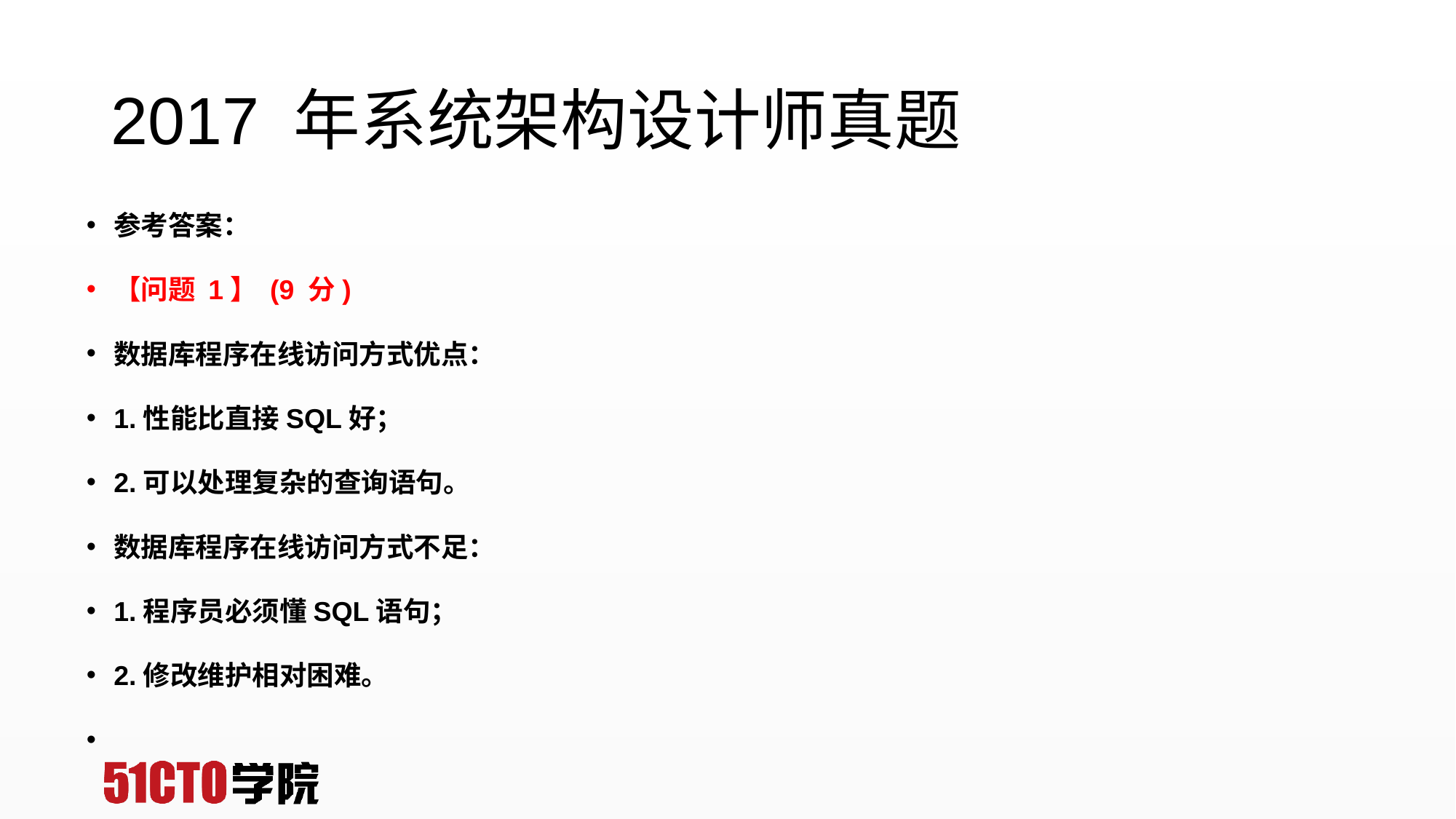

# 2017 年系统架构设计师真题
参考答案：
【问题 1】 (9 分)
数据库程序在线访问方式优点：
1.性能比直接SQL好；
2.可以处理复杂的查询语句。
数据库程序在线访问方式不足：
1.程序员必须懂SQL语句；
2.修改维护相对困难。